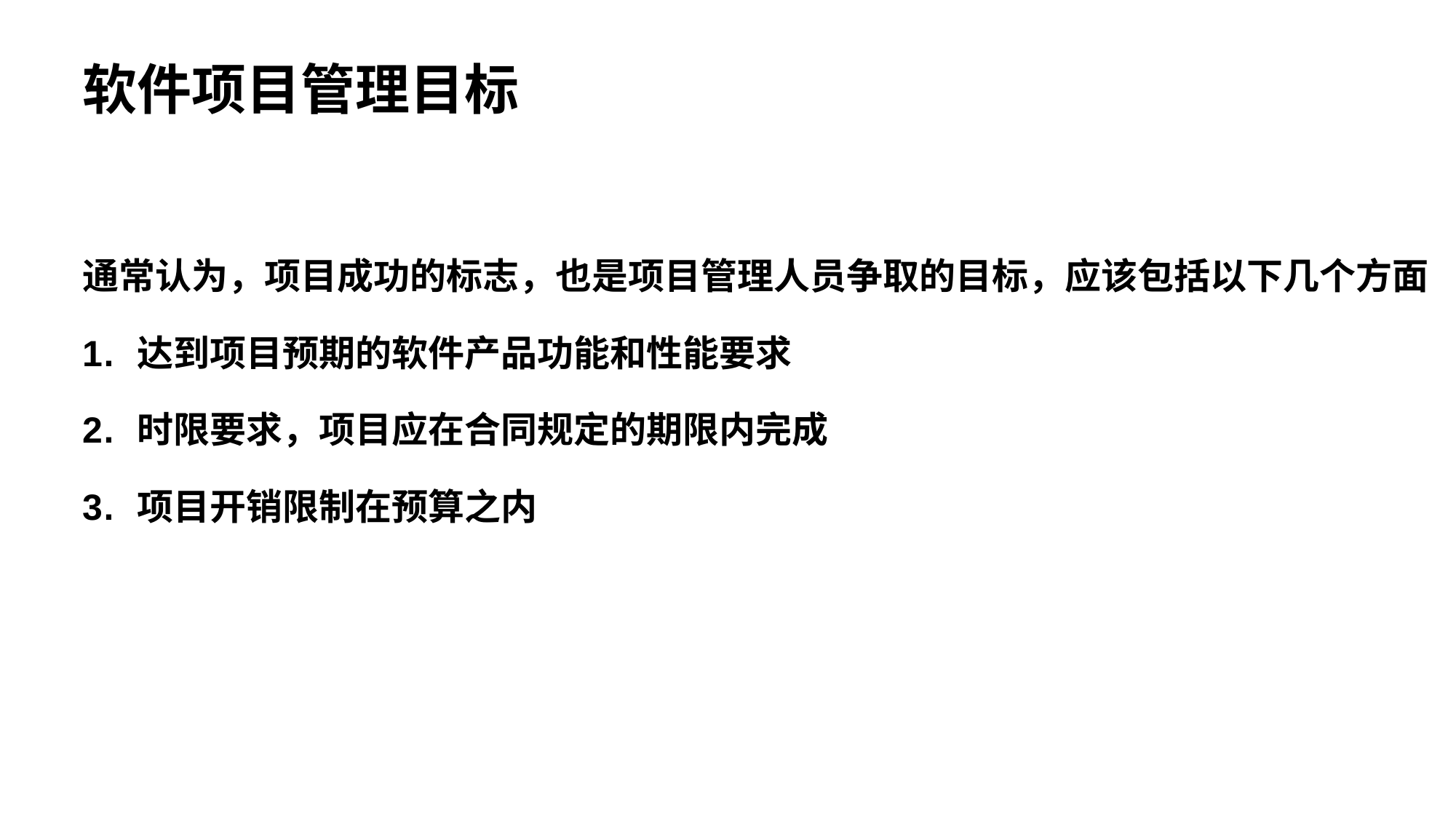

软件项目管理目标

通常认为，项目成功的标志，也是项目管理人员争取的目标，应该包括以下几个方面
达到项目预期的软件产品功能和性能要求
时限要求，项目应在合同规定的期限内完成
项目开销限制在预算之内